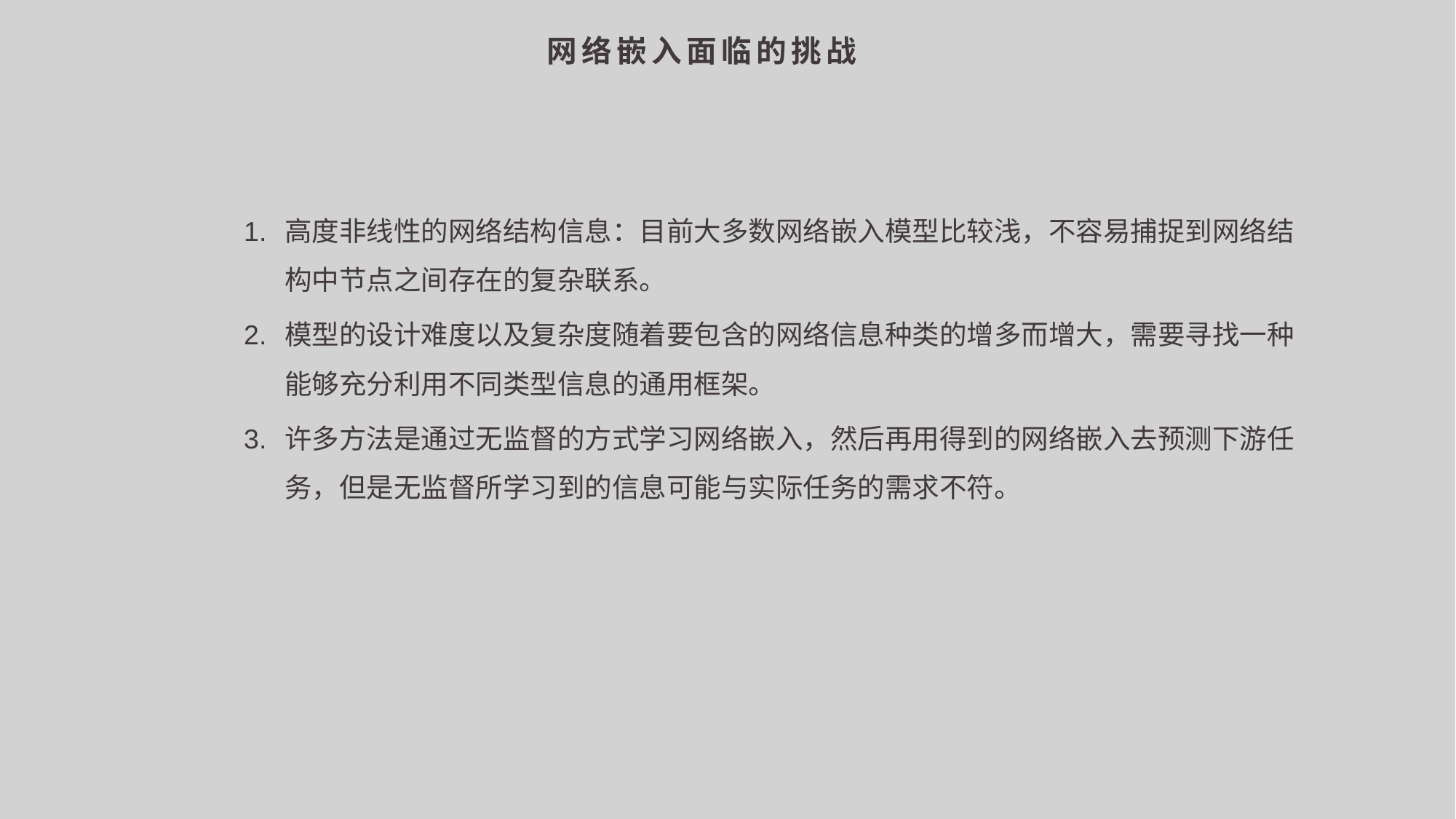

网络嵌入面临的挑战
高度非线性的网络结构信息：目前大多数网络嵌入模型比较浅，不容易捕捉到网络结构中节点之间存在的复杂联系。
模型的设计难度以及复杂度随着要包含的网络信息种类的增多而增大，需要寻找一种能够充分利用不同类型信息的通用框架。
许多方法是通过无监督的方式学习网络嵌入，然后再用得到的网络嵌入去预测下游任务，但是无监督所学习到的信息可能与实际任务的需求不符。